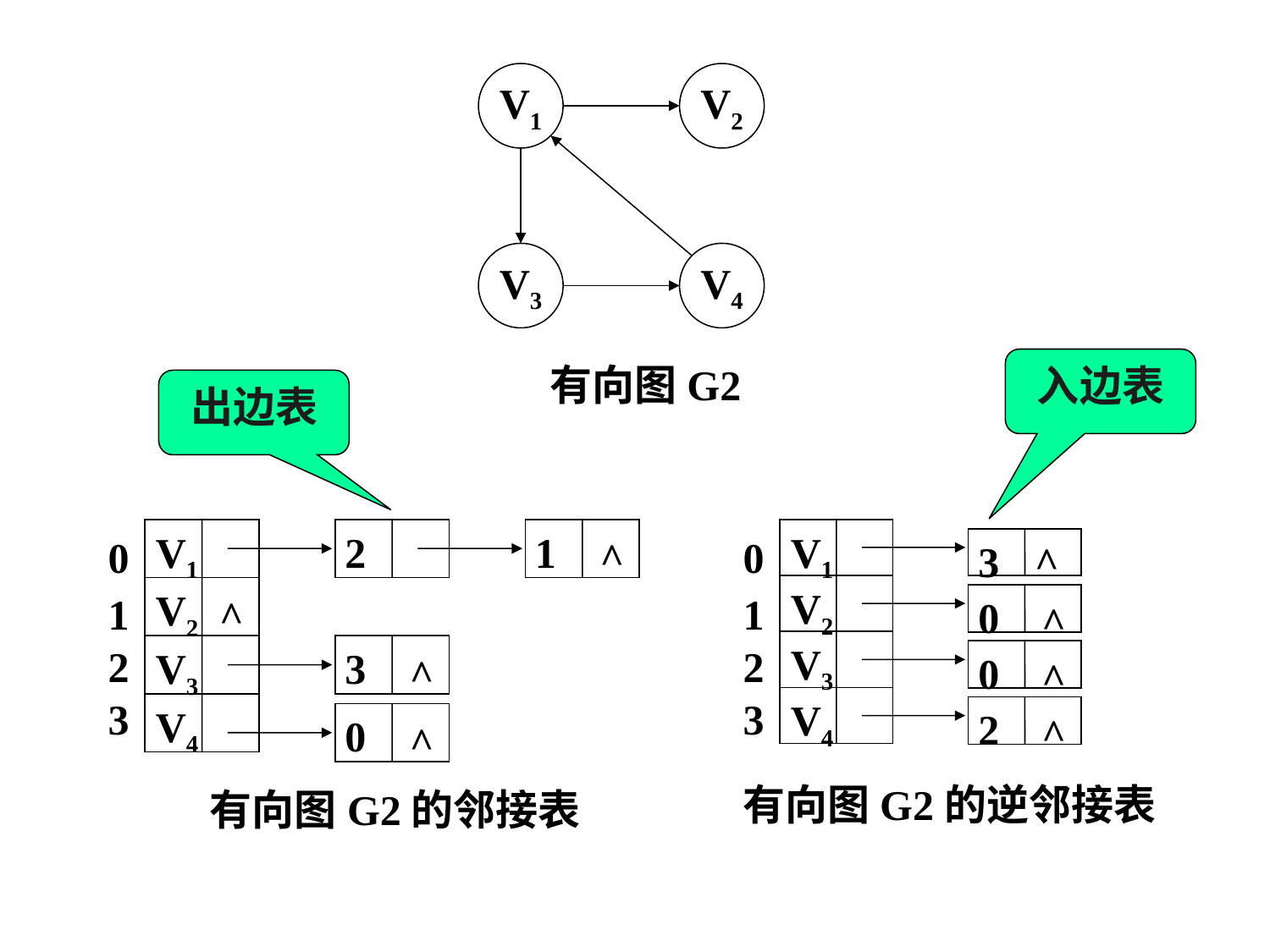

V1
V2
V3
V4
有向图G2
入边表
出边表
V1

2

1

^

V2

^
V3

3

^

V4

0

^

有向图G2的邻接表
0
1
2
3
V1

3

V2

0

^

V3

0
^

V4

2

^

^
有向图G2的逆邻接表
0
1
2
3